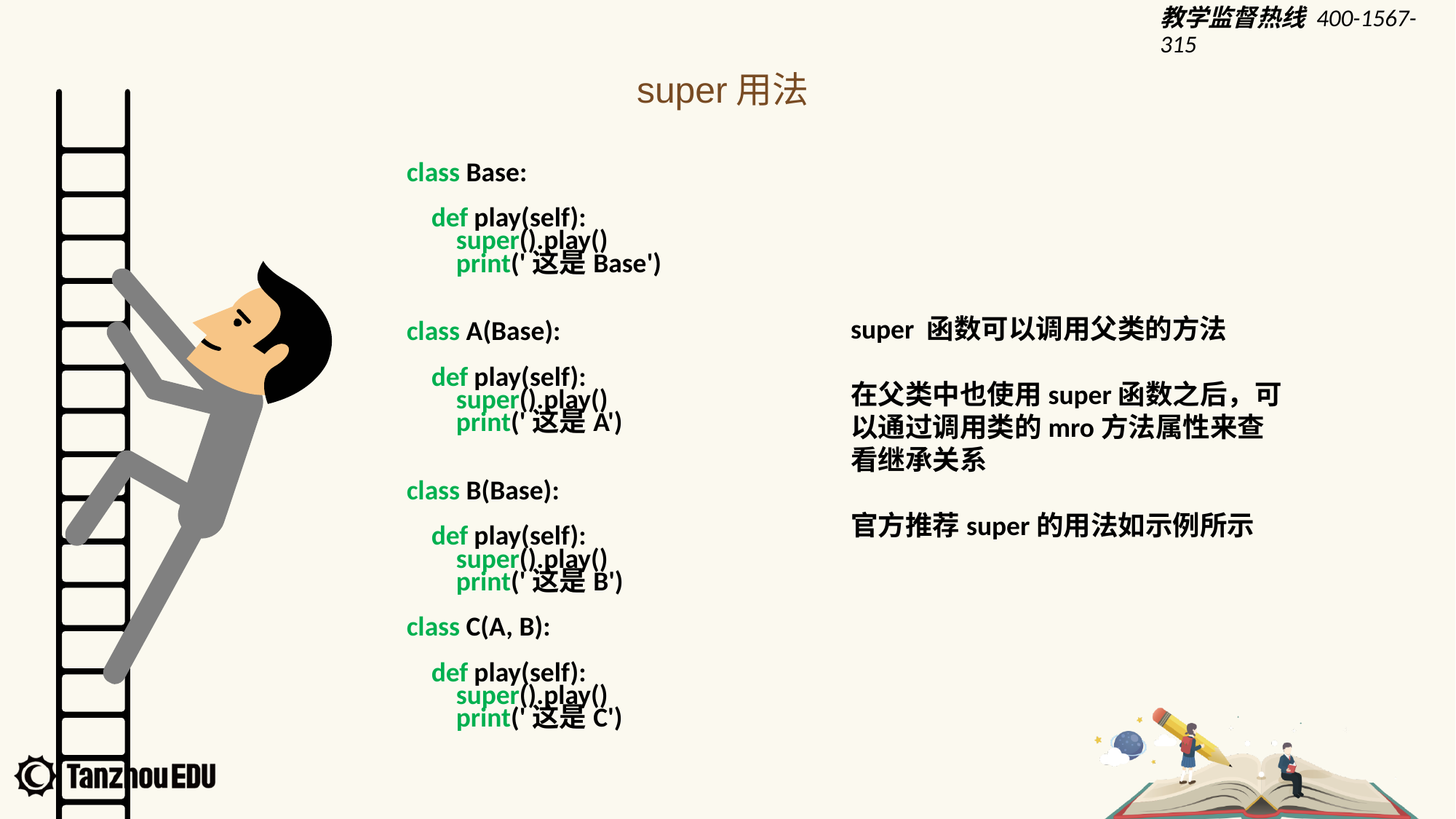

super用法

class Base:
    def play(self):
        super().play()
        print('这是Base')
class A(Base):
    def play(self):
        super().play()
        print('这是A')
class B(Base):
    def play(self):
        super().play()
        print('这是B')

class C(A, B):

    def play(self):
        super().play()
        print('这是C')
super 函数可以调用父类的方法

在父类中也使用super函数之后，可以通过调用类的mro方法属性来查看继承关系

官方推荐super的用法如示例所示